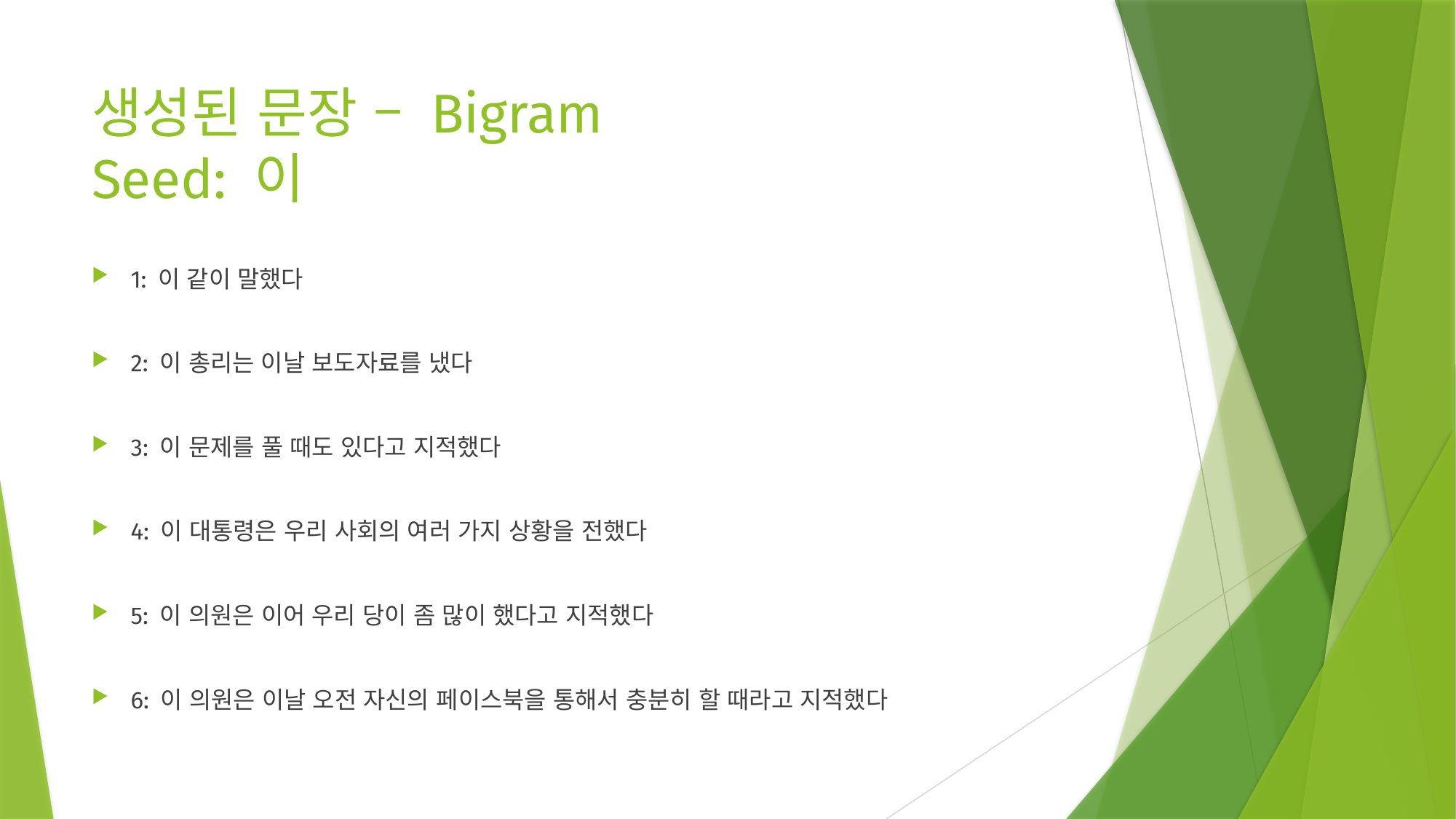

# 생성된 문장 – Bigram Seed: 이
1: 이 같이 말했다

2: 이 총리는 이날 보도자료를 냈다

3: 이 문제를 풀 때도 있다고 지적했다

4: 이 대통령은 우리 사회의 여러 가지 상황을 전했다

5: 이 의원은 이어 우리 당이 좀 많이 했다고 지적했다

6: 이 의원은 이날 오전 자신의 페이스북을 통해서 충분히 할 때라고 지적했다